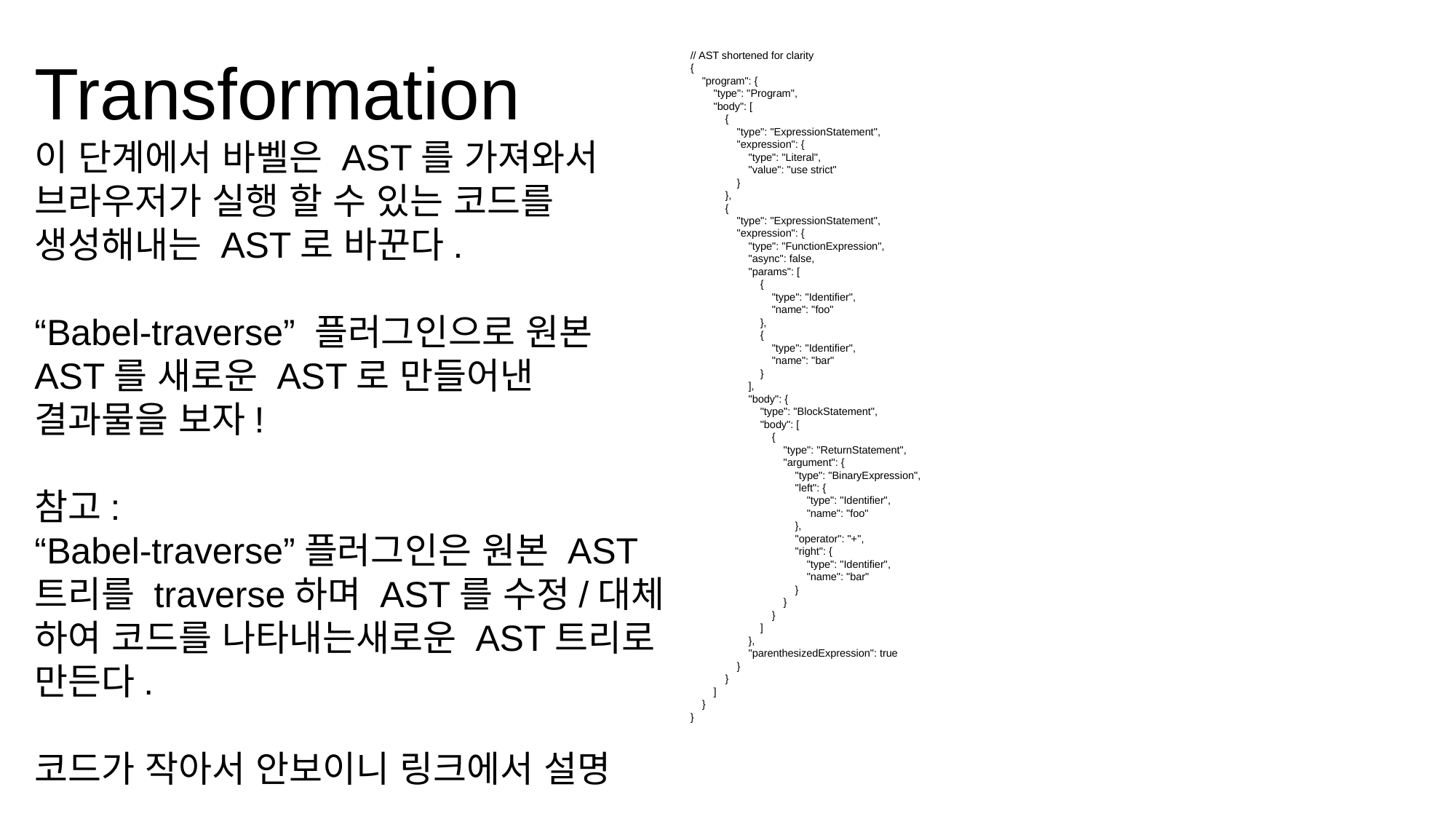

// AST shortened for clarity
{
    "program": {
        "type": "Program",
        "body": [
            {
                "type": "ExpressionStatement",
                "expression": {
                    "type": "Literal",
                    "value": "use strict"
                }
            },
            {
                "type": "ExpressionStatement",
                "expression": {
                    "type": "FunctionExpression",
                    "async": false,
                    "params": [
                        {
                            "type": "Identifier",
                            "name": "foo"
                        },
                        {
                            "type": "Identifier",
                            "name": "bar"
                        }
                    ],
                    "body": {
                        "type": "BlockStatement",
                        "body": [
                            {
                                "type": "ReturnStatement",
                                "argument": {
                                    "type": "BinaryExpression",
                                    "left": {
                                        "type": "Identifier",
                                        "name": "foo"
                                    },
                                    "operator": "+",
                                    "right": {
                                        "type": "Identifier",
                                        "name": "bar"
                                    }
                                }
                            }
                        ]
                    },
                    "parenthesizedExpression": true
                }
            }
        ]
    }
}
Transformation
이 단계에서 바벨은 AST를 가져와서
브라우저가 실행 할 수 있는 코드를
생성해내는 AST로 바꾼다.

“Babel-traverse” 플러그인으로 원본 AST를 새로운 AST로 만들어낸 결과물을 보자!

참고:
“Babel-traverse”플러그인은 원본 AST트리를 traverse하며 AST를 수정/대체 하여 코드를 나타내는새로운 AST트리로 만든다.

코드가 작아서 안보이니 링크에서 설명